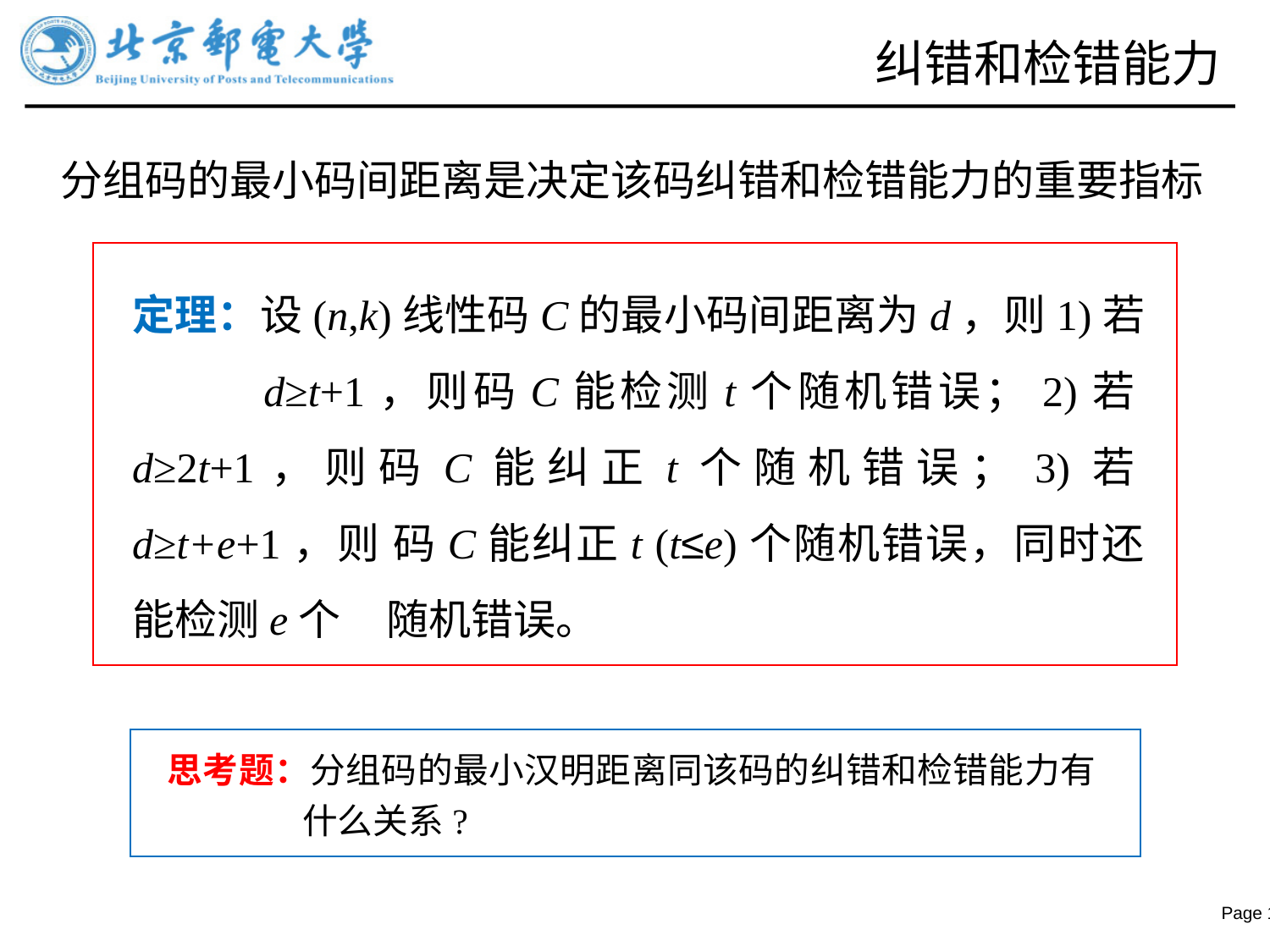

# 纠错和检错能力
分组码的最小码间距离是决定该码纠错和检错能力的重要指标

定理：设(n,k)线性码C的最小码间距离为d，则1)若	d≥t+1，则码C能检测t个随机错误；2)若d≥2t+1	，则码C能纠正t个随机错误；3)若d≥t+e+1，则	码C能纠正t (t≤e)个随机错误，同时还能检测e个	随机错误。

思考题：分组码的最小汉明距离同该码的纠错和检错能力有	 什么关系?